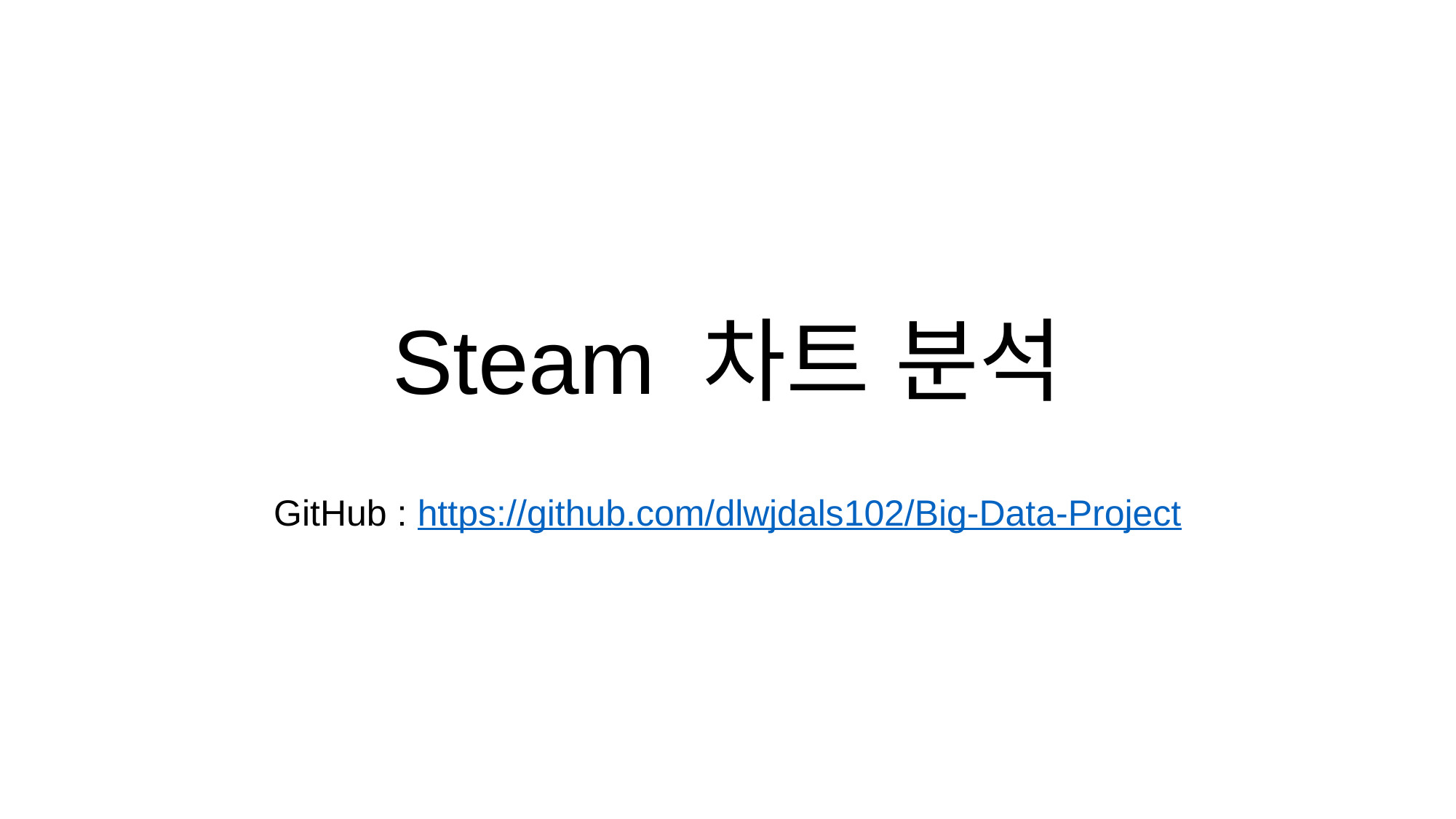

# Steam 차트 분석

GitHub : https://github.com/dlwjdals102/Big-Data-Project